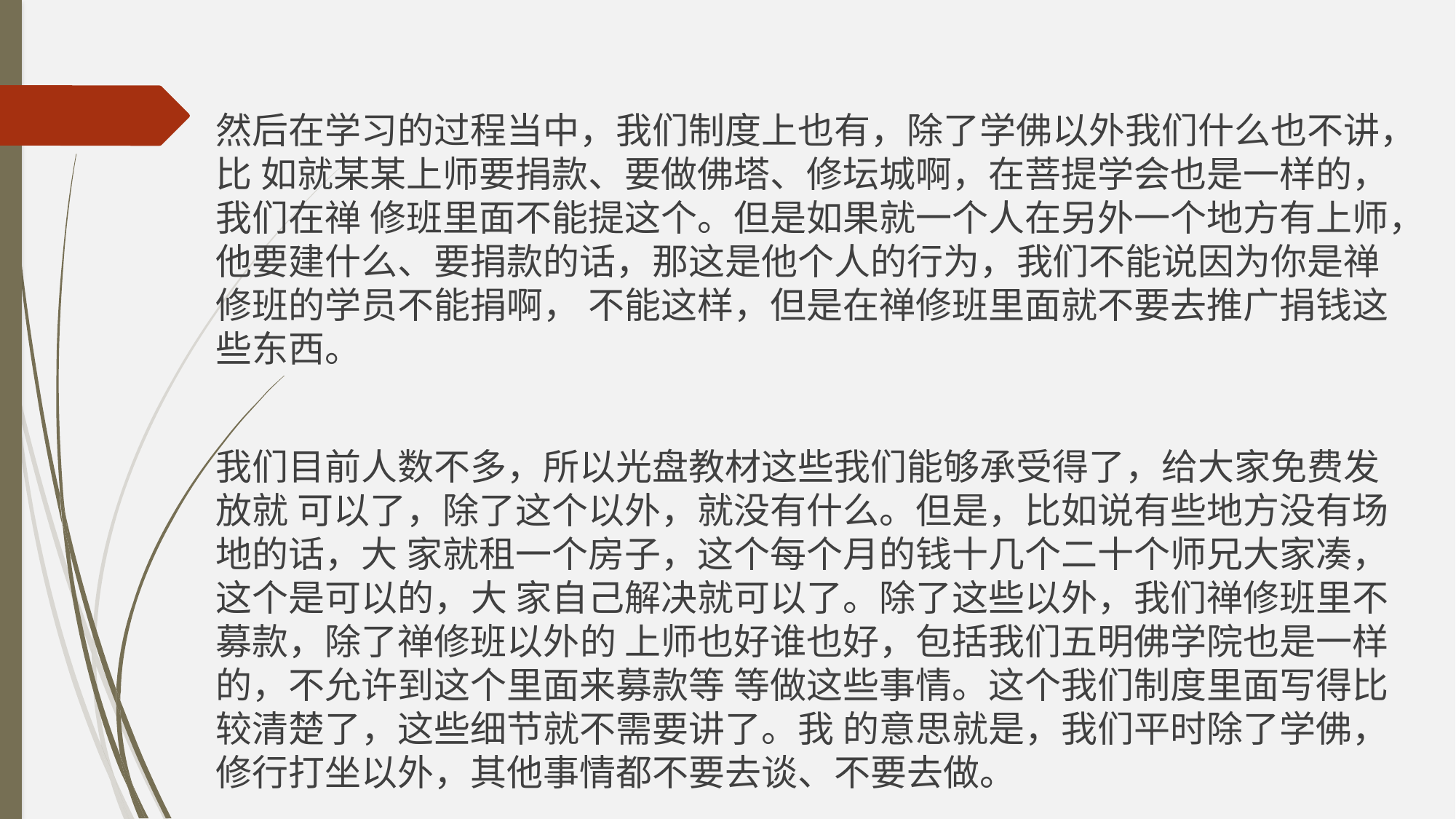

然后在学习的过程当中，我们制度上也有，除了学佛以外我们什么也不讲，比 如就某某上师要捐款、要做佛塔、修坛城啊，在菩提学会也是一样的，我们在禅 修班里面不能提这个。但是如果就一个人在另外一个地方有上师，他要建什么、要捐款的话，那这是他个人的行为，我们不能说因为你是禅修班的学员不能捐啊， 不能这样，但是在禅修班里面就不要去推广捐钱这些东西。

我们目前人数不多，所以光盘教材这些我们能够承受得了，给大家免费发放就 可以了，除了这个以外，就没有什么。但是，比如说有些地方没有场地的话，大 家就租一个房子，这个每个月的钱十几个二十个师兄大家凑，这个是可以的，大 家自己解决就可以了。除了这些以外，我们禅修班里不募款，除了禅修班以外的 上师也好谁也好，包括我们五明佛学院也是一样的，不允许到这个里面来募款等 等做这些事情。这个我们制度里面写得比较清楚了，这些细节就不需要讲了。我 的意思就是，我们平时除了学佛，修行打坐以外，其他事情都不要去谈、不要去做。